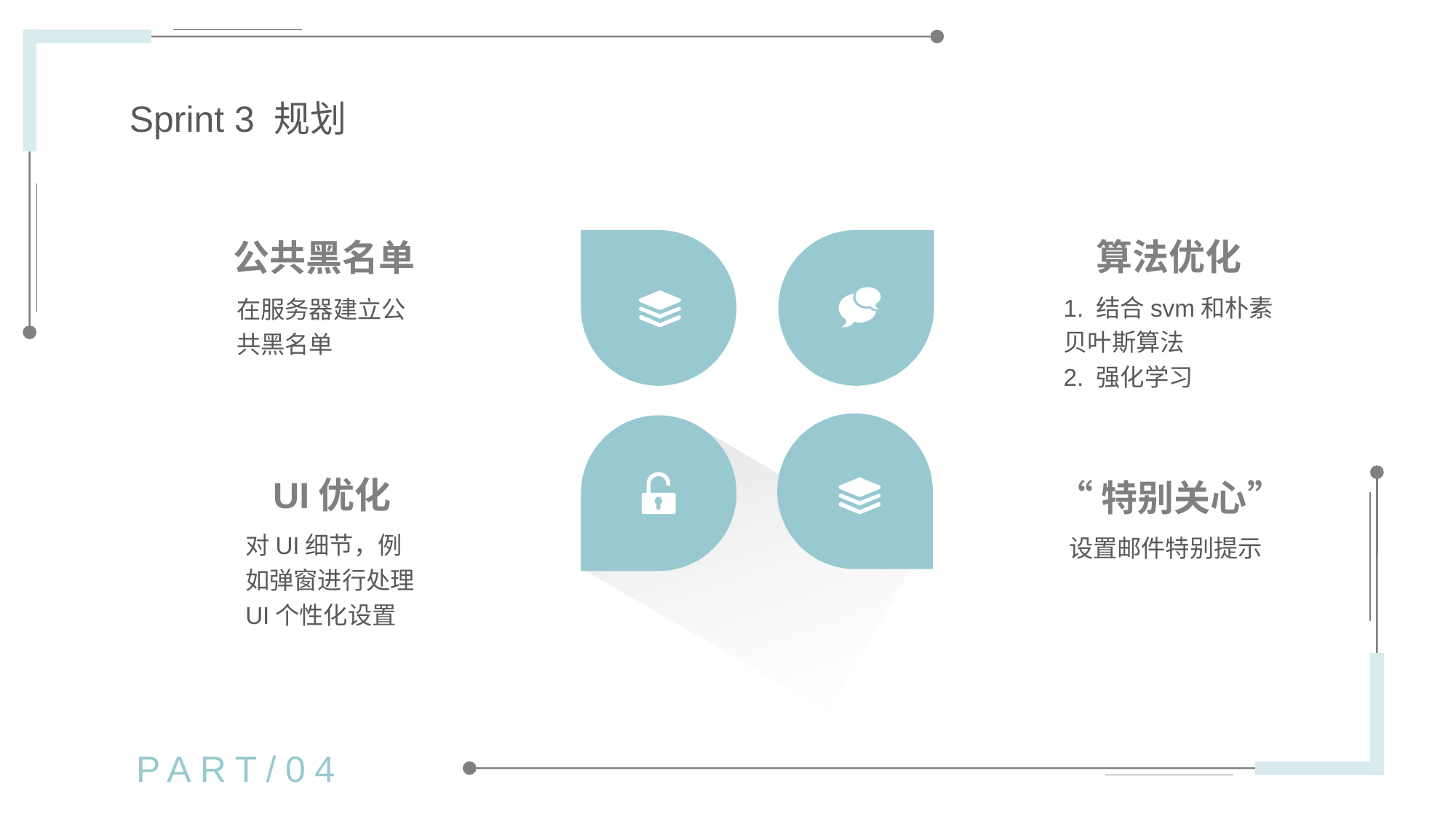

Sprint 3 规划
算法优化
1. 结合svm和朴素贝叶斯算法
2. 强化学习
公共黑名单

在服务器建立公共黑名单
UI优化
“特别关心”
设置邮件特别提示

对UI细节，例如弹窗进行处理
UI个性化设置
PART/04